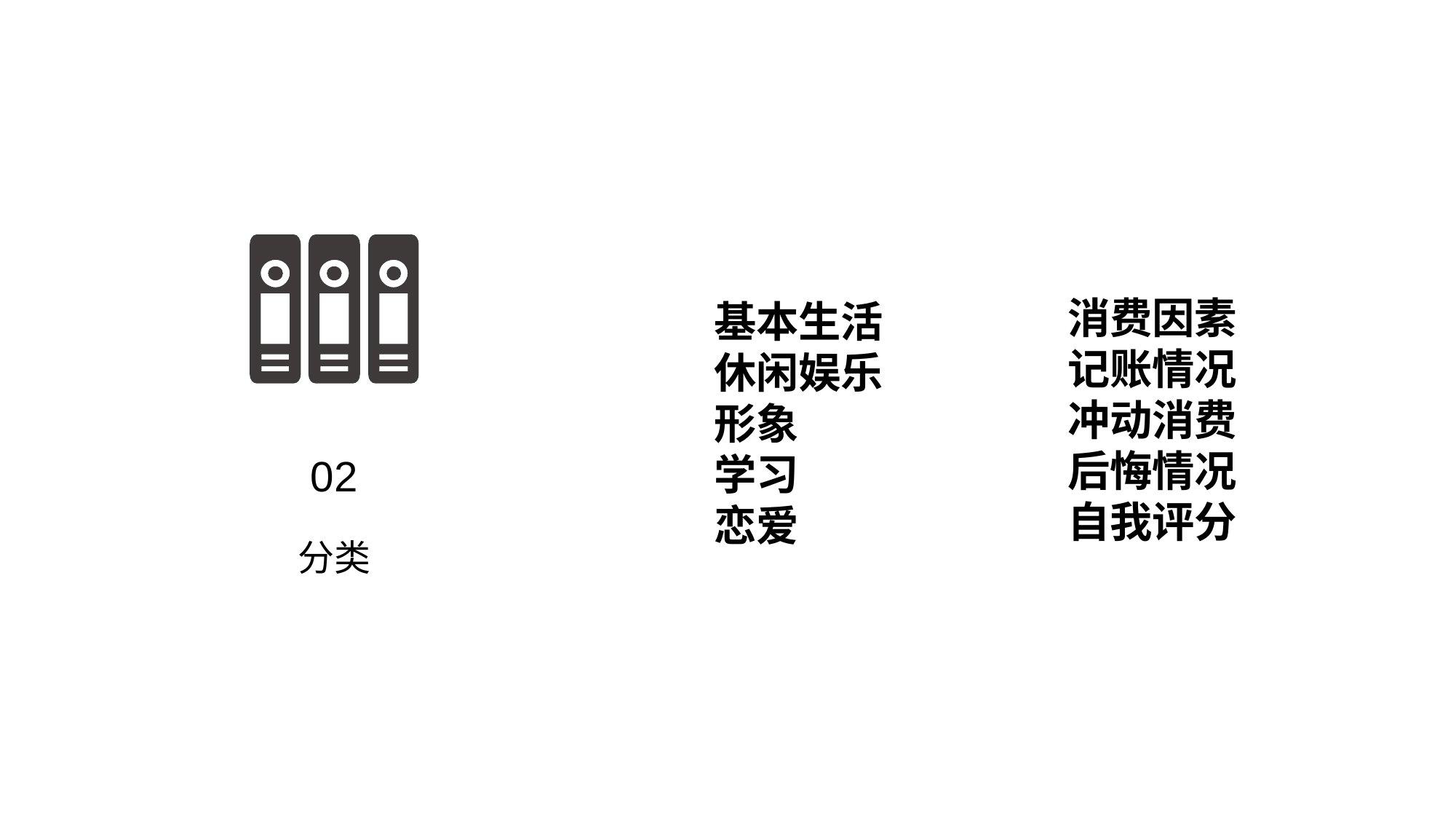

02
分类
消费因素
记账情况
冲动消费
后悔情况
自我评分
基本生活
休闲娱乐
形象
学习
恋爱